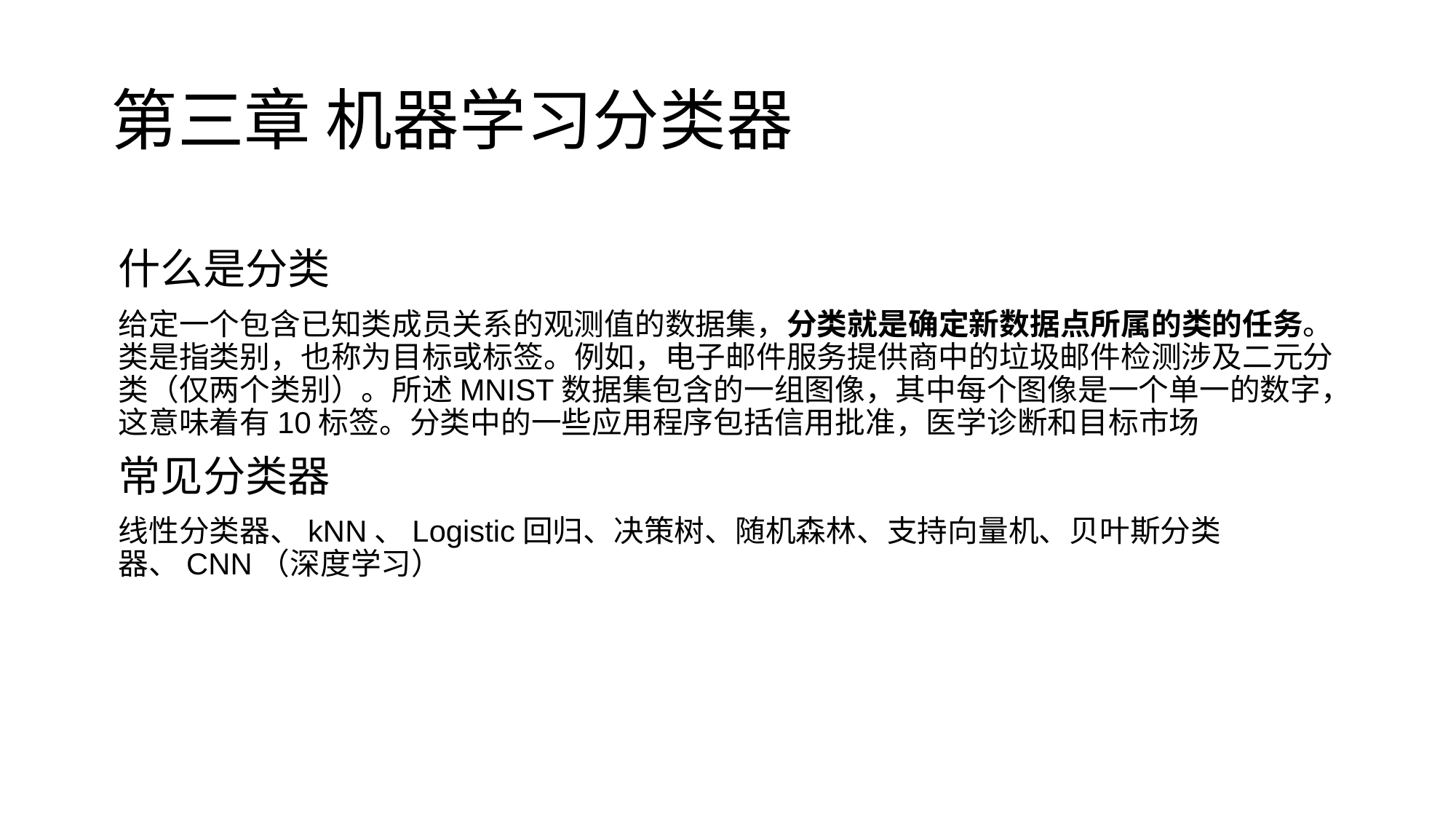

# 第三章 机器学习分类器
什么是分类
给定一个包含已知类成员关系的观测值的数据集，分类就是确定新数据点所属的类的任务。类是指类别，也称为目标或标签。例如，电子邮件服务提供商中的垃圾邮件检测涉及二元分类（仅两个类别）。所述MNIST数据集包含的一组图像，其中每个图像是一个单一的数字，这意味着有10标签。分类中的一些应用程序包括信用批准，医学诊断和目标市场
常见分类器
线性分类器、kNN、Logistic回归、决策树、随机森林、支持向量机、贝叶斯分类器、CNN（深度学习）